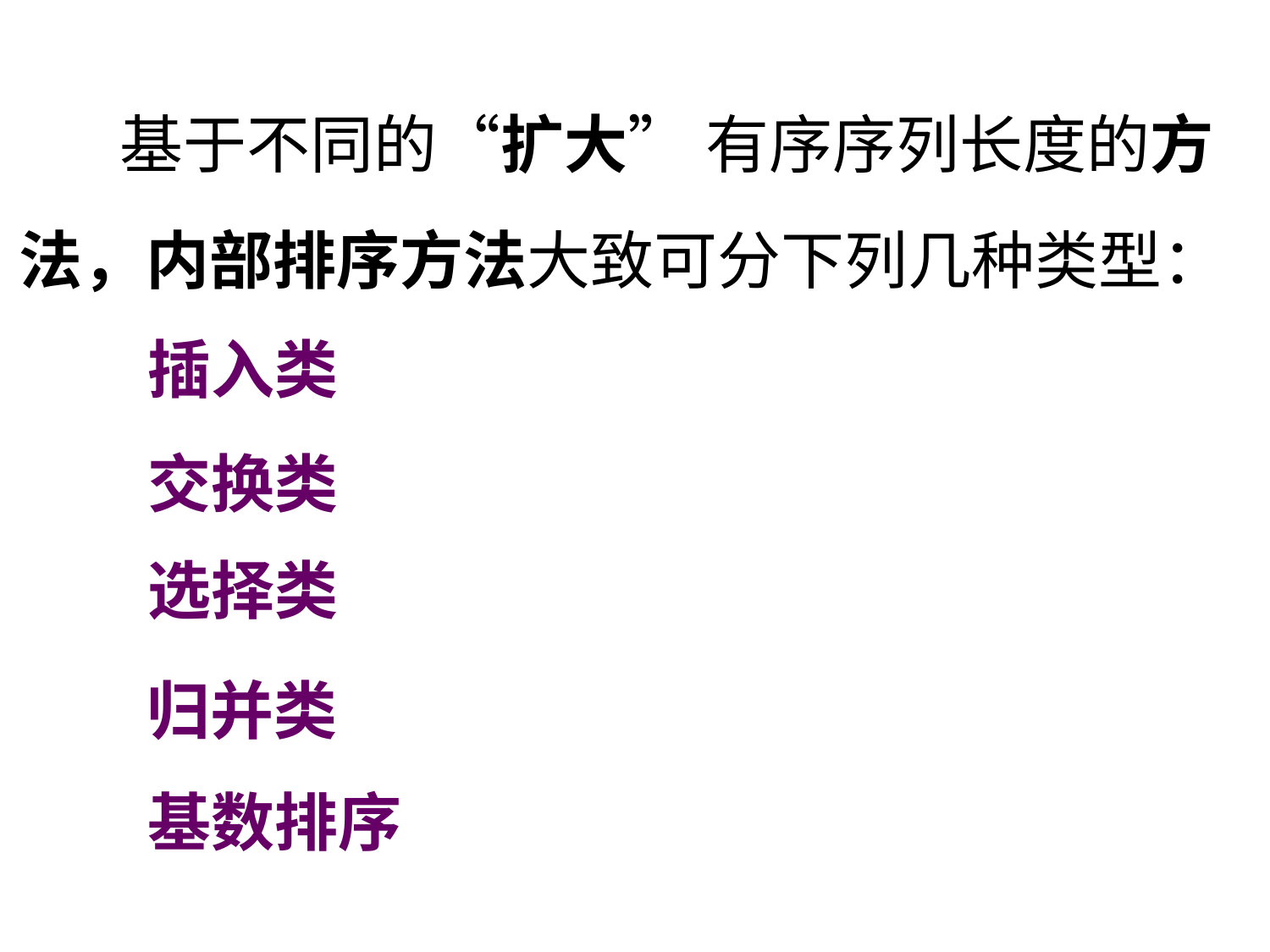

基于不同的“扩大” 有序序列长度的方法，内部排序方法大致可分下列几种类型：
插入类
交换类
选择类
 归并类
基数排序